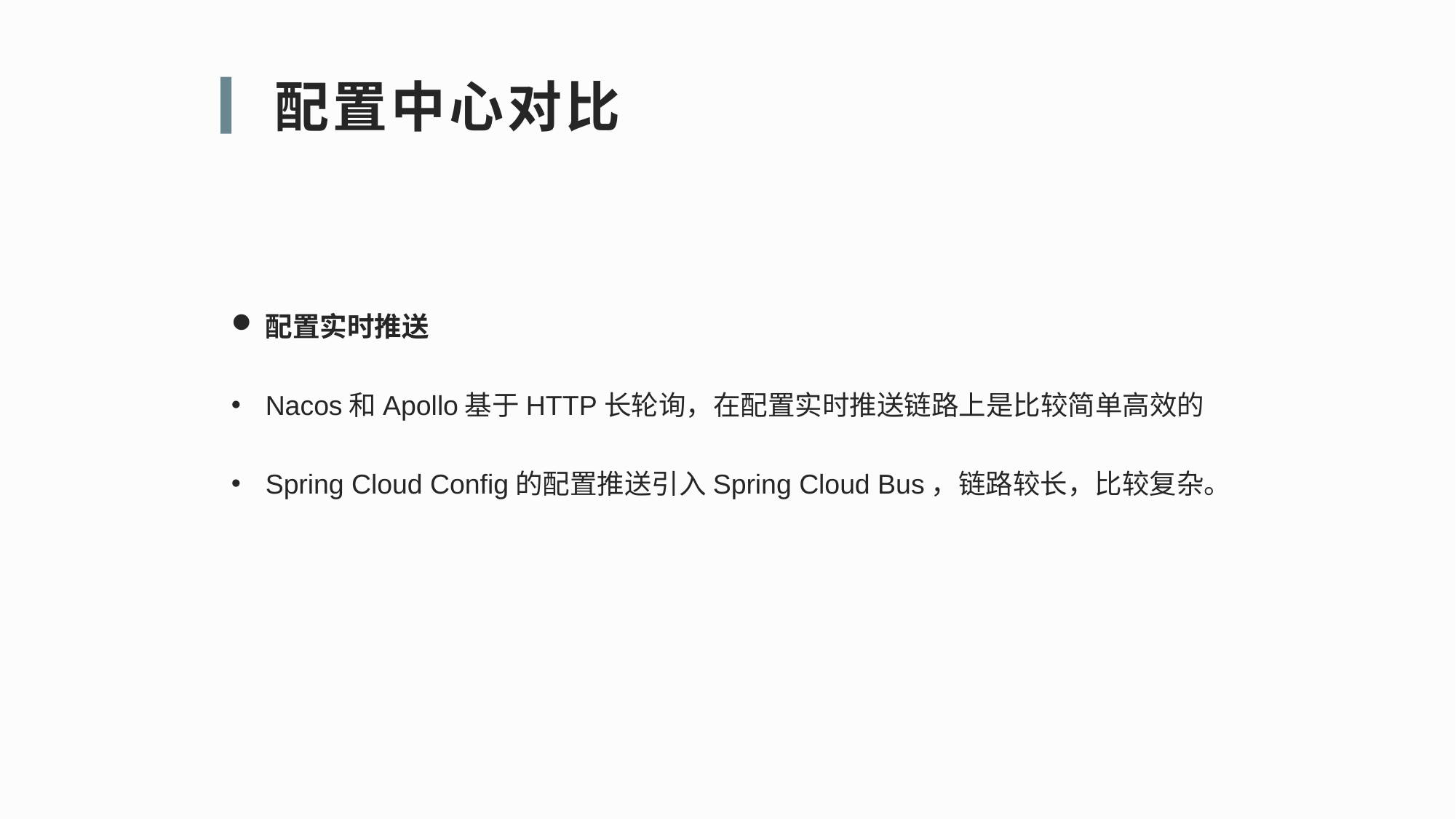

配置中心对比

配置实时推送

Nacos和Apollo基于HTTP长轮询，在配置实时推送链路上是比较简单高效的

Spring Cloud Config的配置推送引入Spring Cloud Bus，链路较长，比较复杂。